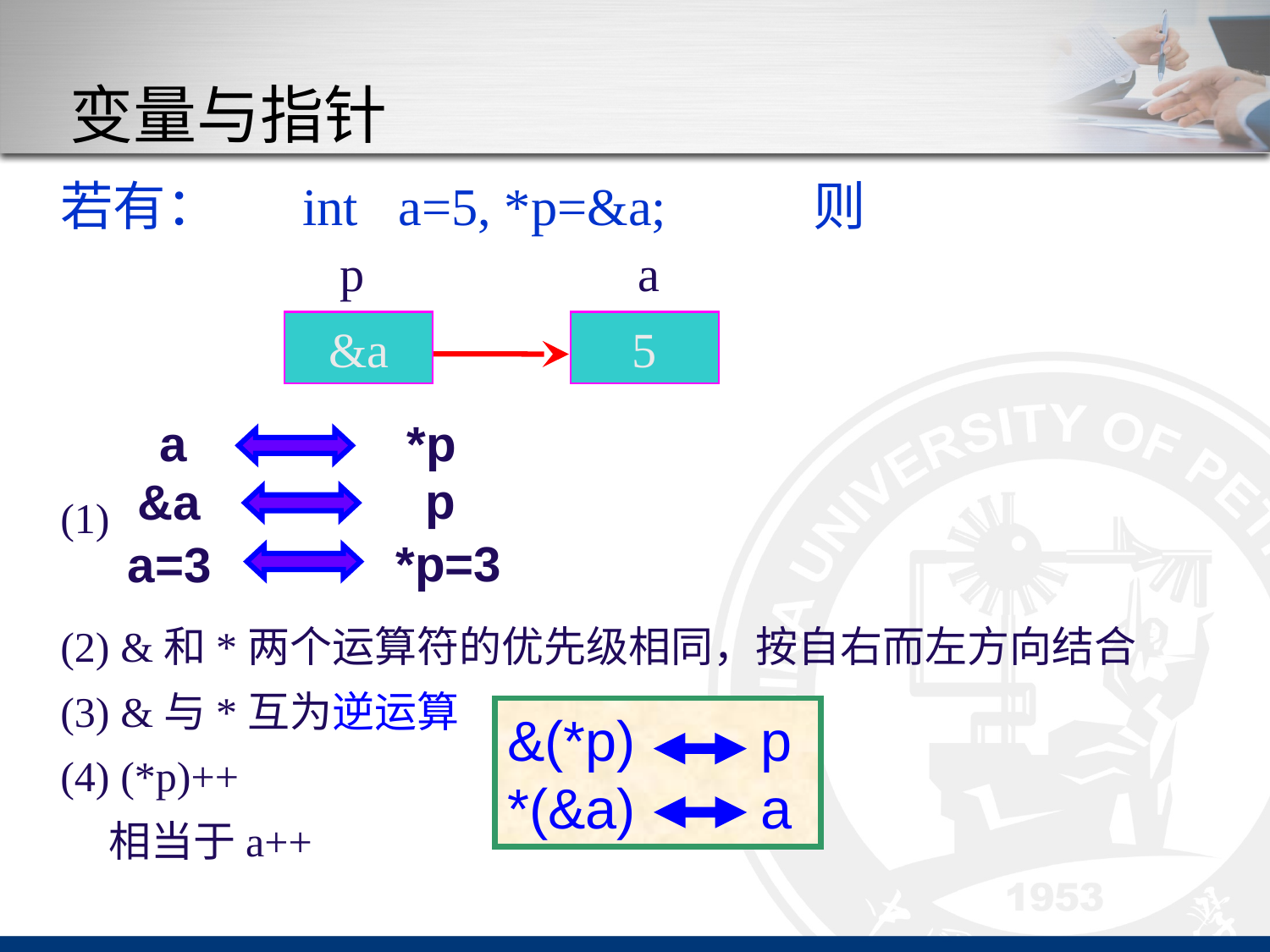

# 变量与指针
若有：      int   a=5, *p=&a;          则

(1)

(2) &和*两个运算符的优先级相同，按自右而左方向结合
(3) &与*互为逆运算
(4) (*p)++
    相当于a++
p
a
不定
&a
不定
5

*p

p
&a

*p=3
a=3

a
&(*p)        p
*(&a)        a